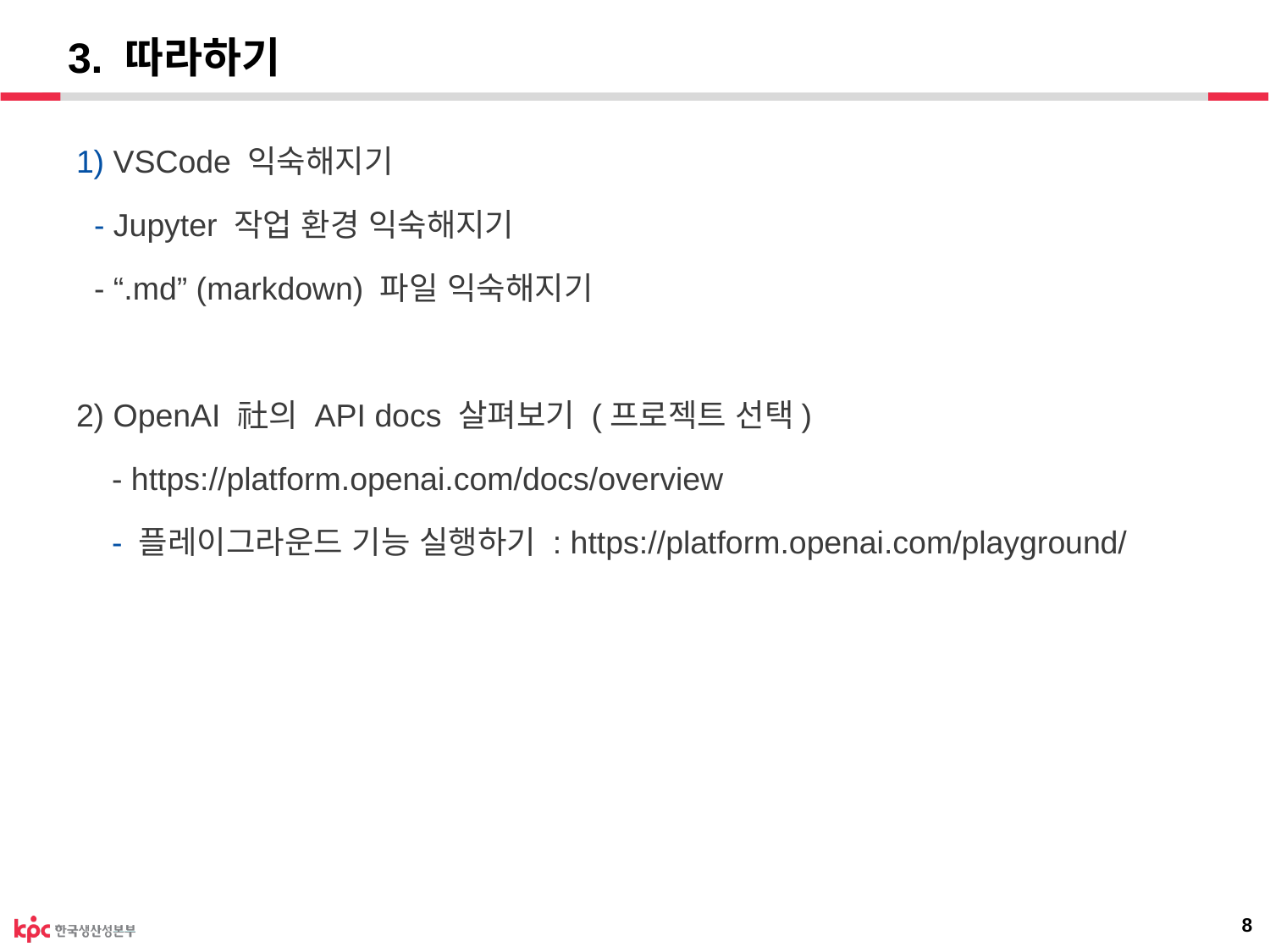

# 3. 따라하기
1) VSCode 익숙해지기
  - Jupyter 작업 환경 익숙해지기
  - “.md” (markdown) 파일 익숙해지기

2) OpenAI 社의 API docs 살펴보기 (프로젝트 선택)
    - https://platform.openai.com/docs/overview
    - 플레이그라운드 기능 실행하기 : https://platform.openai.com/playground/